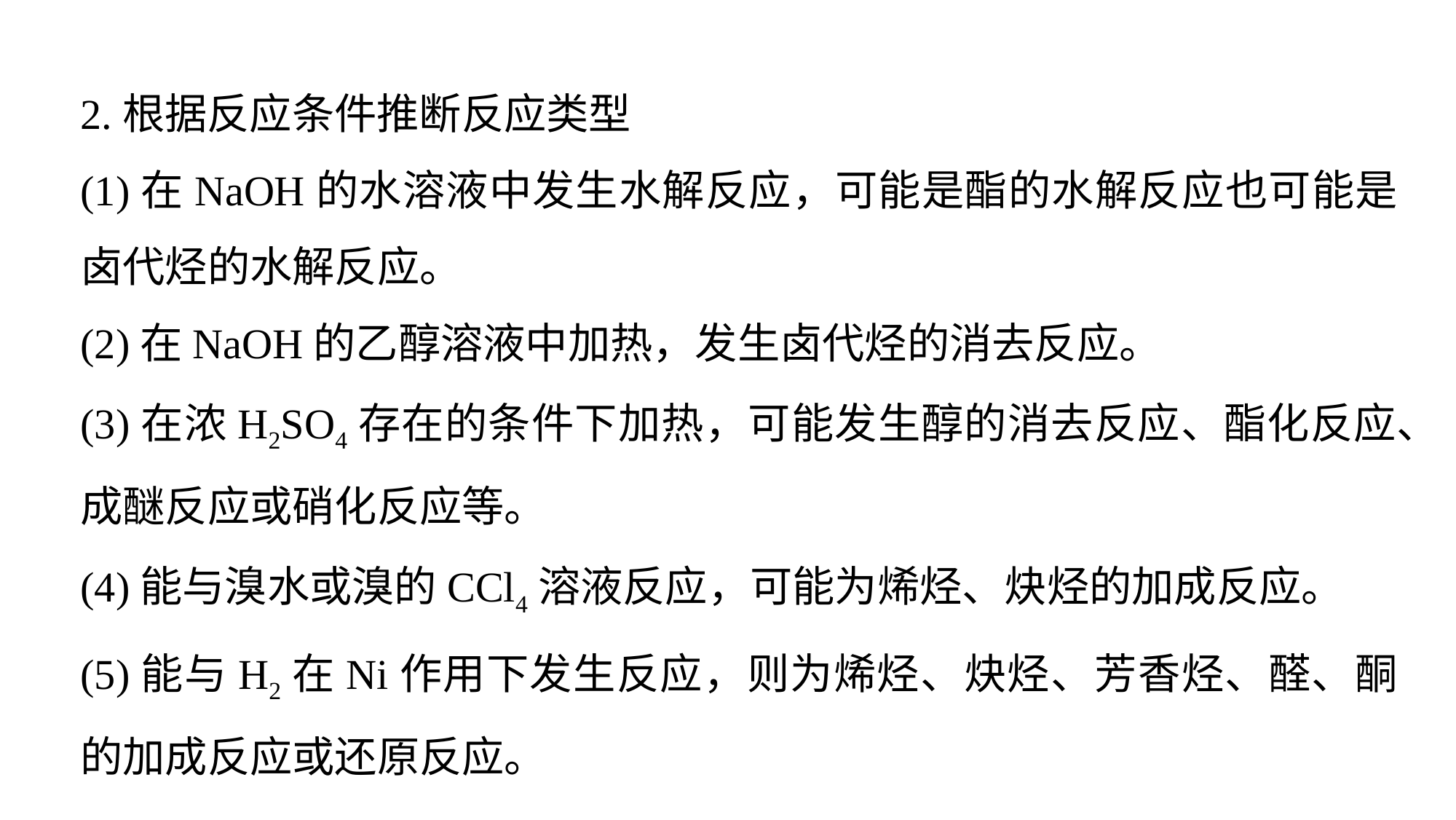

2.根据反应条件推断反应类型
(1)在NaOH的水溶液中发生水解反应，可能是酯的水解反应也可能是卤代烃的水解反应。
(2)在NaOH的乙醇溶液中加热，发生卤代烃的消去反应。
(3)在浓H2SO4存在的条件下加热，可能发生醇的消去反应、酯化反应、成醚反应或硝化反应等。
(4)能与溴水或溴的CCl4溶液反应，可能为烯烃、炔烃的加成反应。
(5)能与H2在Ni作用下发生反应，则为烯烃、炔烃、芳香烃、醛、酮的加成反应或还原反应。